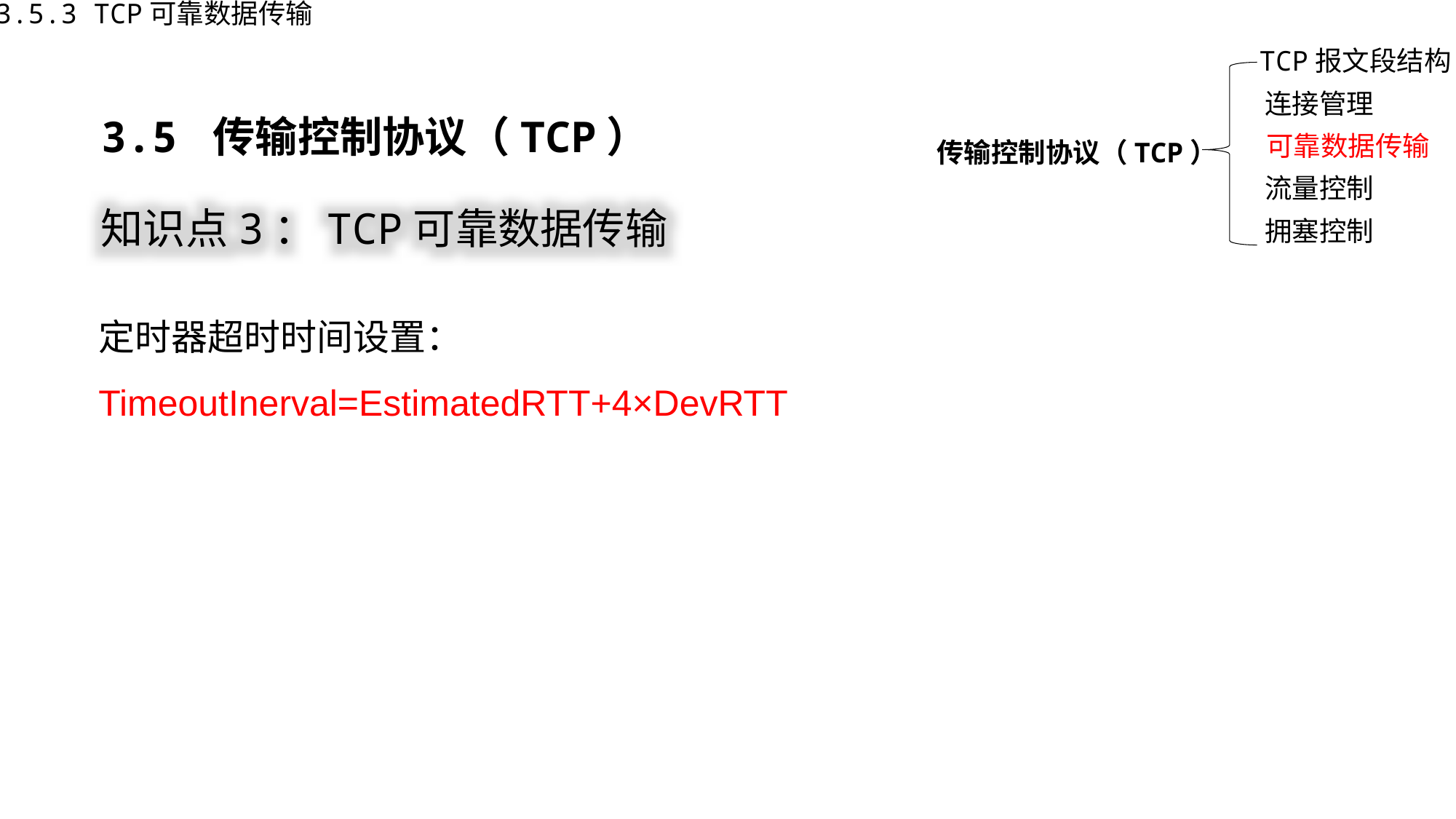

3.5.3 TCP可靠数据传输
TCP报文段结构

连接管理
传输控制协议（TCP）
可靠数据传输
流量控制
拥塞控制
3.5 传输控制协议（TCP）
知识点3：TCP可靠数据传输
定时器超时时间设置：
TimeoutInerval=EstimatedRTT+4×DevRTT